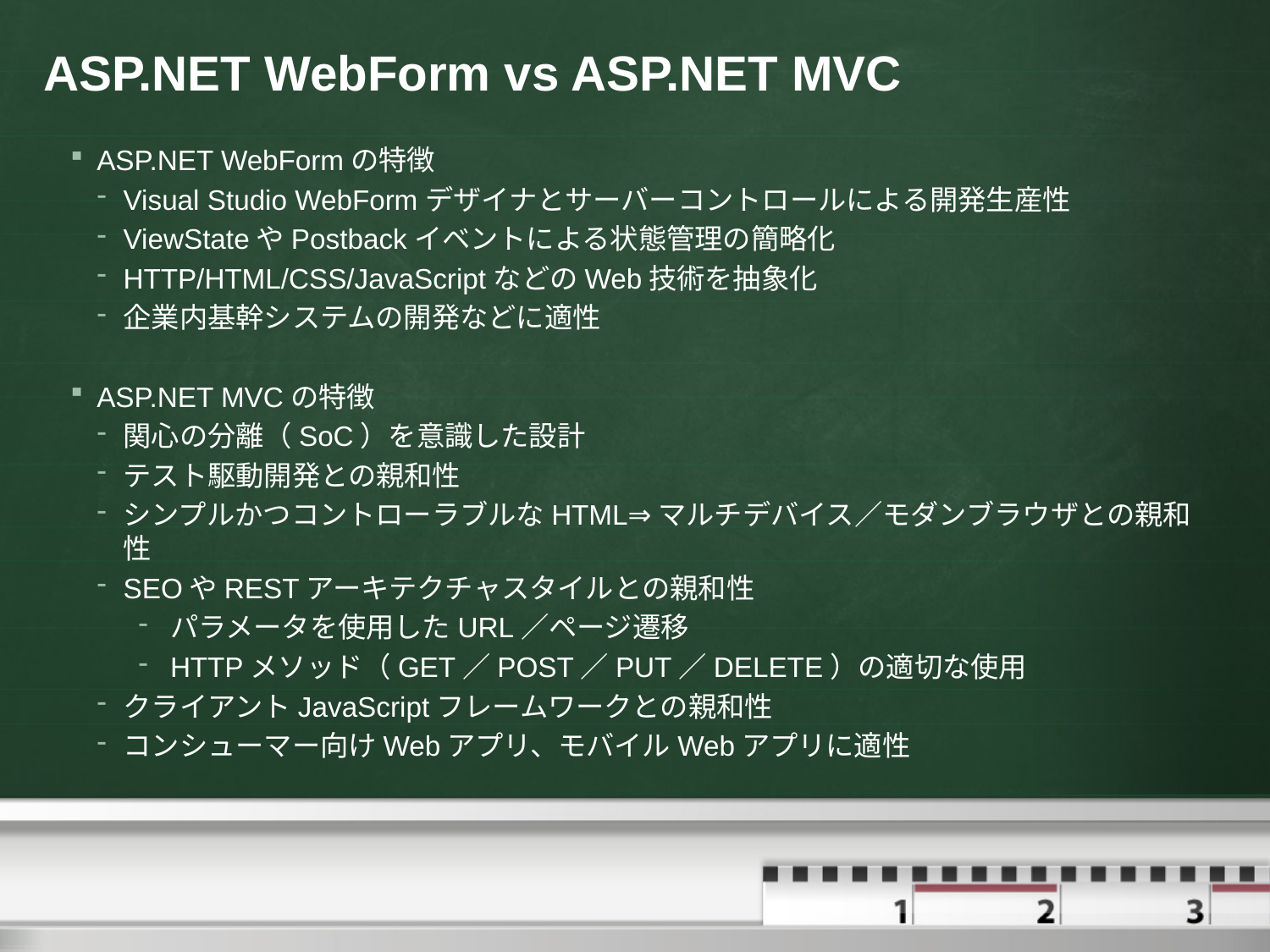

# ASP.NET WebForm vs ASP.NET MVC
ASP.NET WebFormの特徴
Visual Studio WebFormデザイナとサーバーコントロールによる開発生産性
ViewStateやPostbackイベントによる状態管理の簡略化
HTTP/HTML/CSS/JavaScriptなどのWeb技術を抽象化
企業内基幹システムの開発などに適性

ASP.NET MVCの特徴
関心の分離（SoC）を意識した設計
テスト駆動開発との親和性
シンプルかつコントローラブルなHTML⇒マルチデバイス／モダンブラウザとの親和性
SEOやRESTアーキテクチャスタイルとの親和性
パラメータを使用したURL／ページ遷移
HTTPメソッド（GET／POST／PUT／DELETE）の適切な使用
クライアントJavaScriptフレームワークとの親和性
コンシューマー向けWebアプリ、モバイルWebアプリに適性